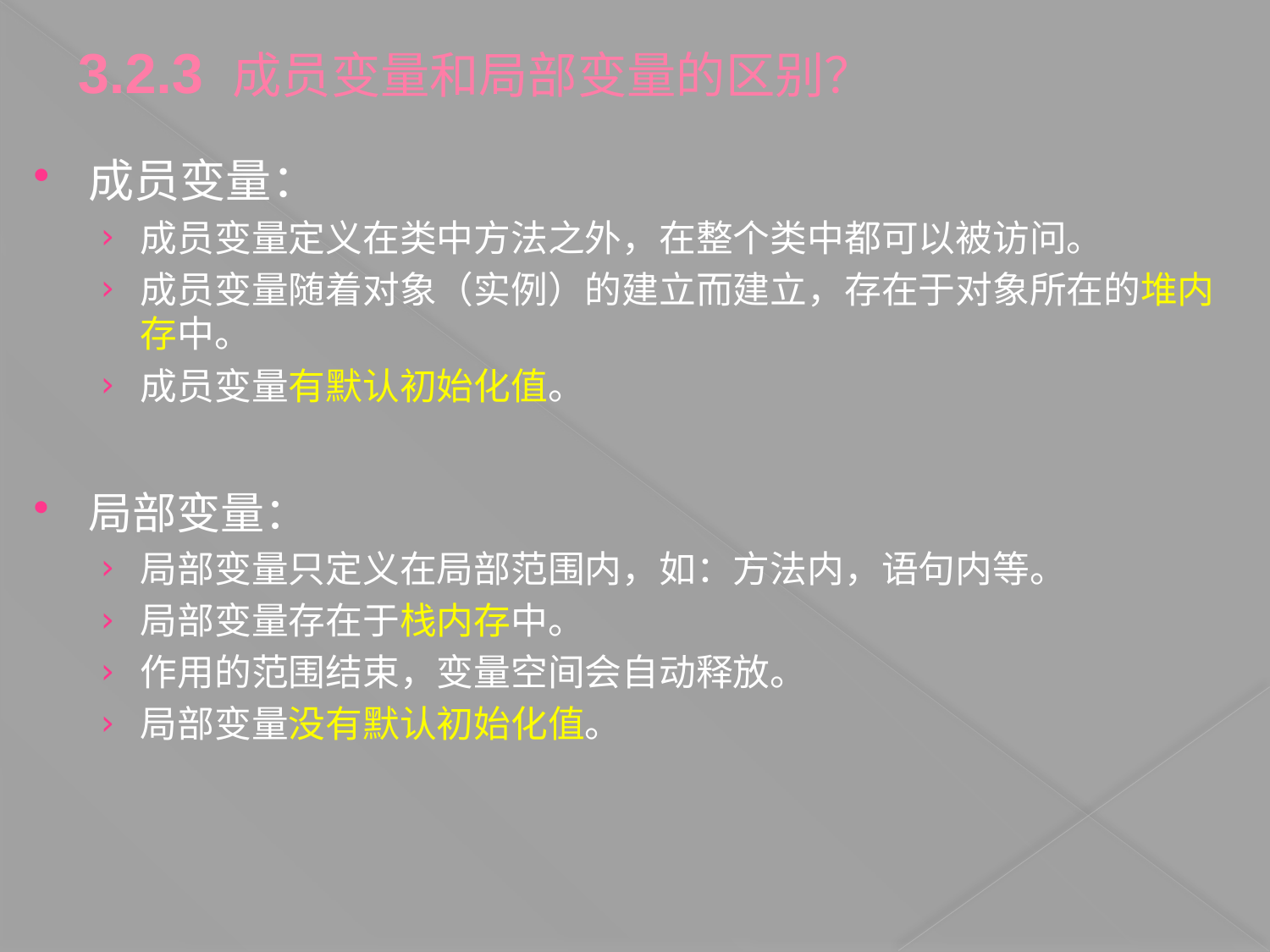

3.2.3 成员变量和局部变量的区别？
# 成员变量：
成员变量定义在类中方法之外，在整个类中都可以被访问。
成员变量随着对象（实例）的建立而建立，存在于对象所在的堆内存中。
成员变量有默认初始化值。

局部变量：
局部变量只定义在局部范围内，如：方法内，语句内等。
局部变量存在于栈内存中。
作用的范围结束，变量空间会自动释放。
局部变量没有默认初始化值。